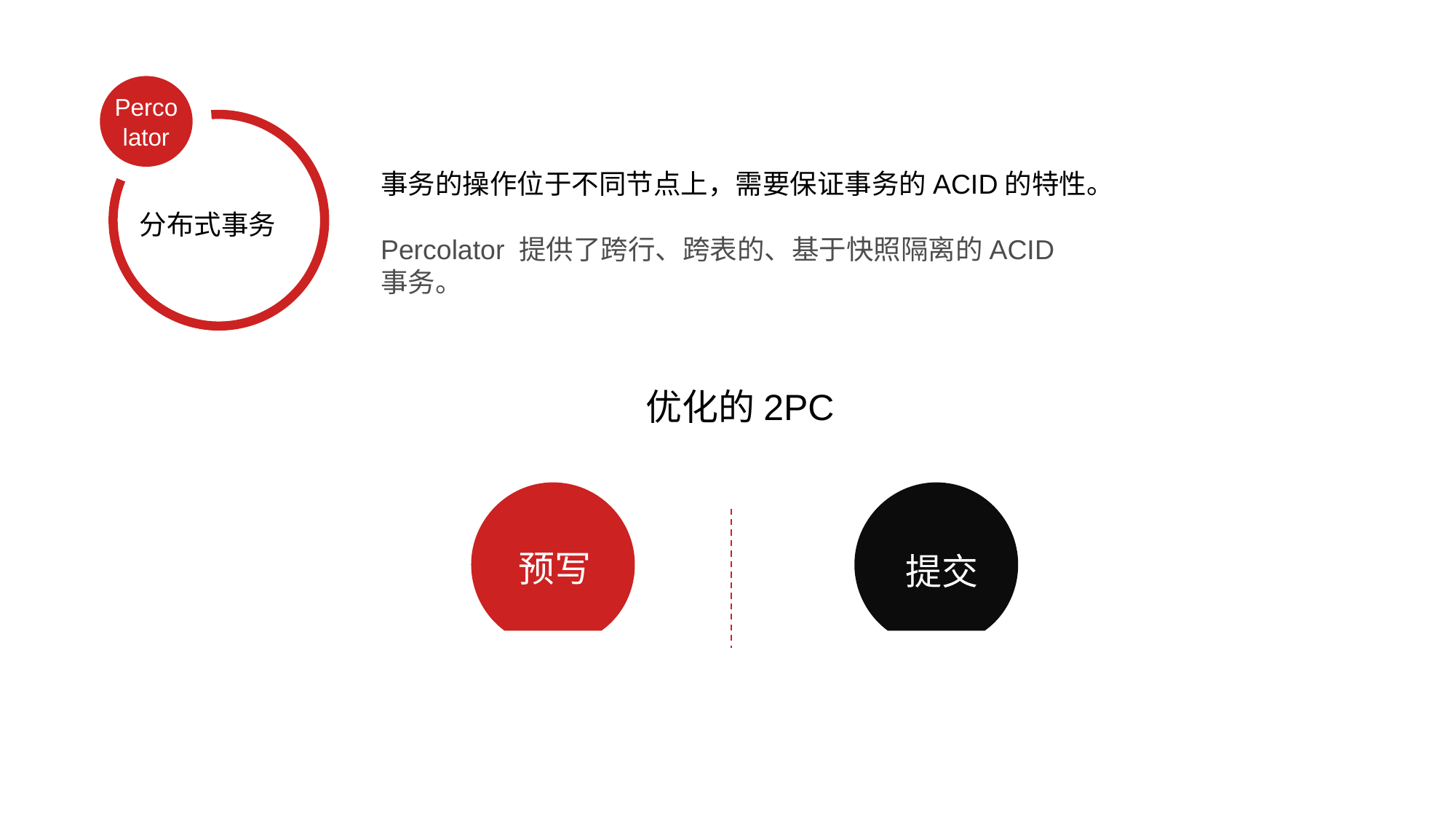

Percolator

分布式事务
事务的操作位于不同节点上，需要保证事务的ACID的特性。
Percolator 提供了跨行、跨表的、基于快照隔离的ACID事务。

优化的2PC

预写
提交